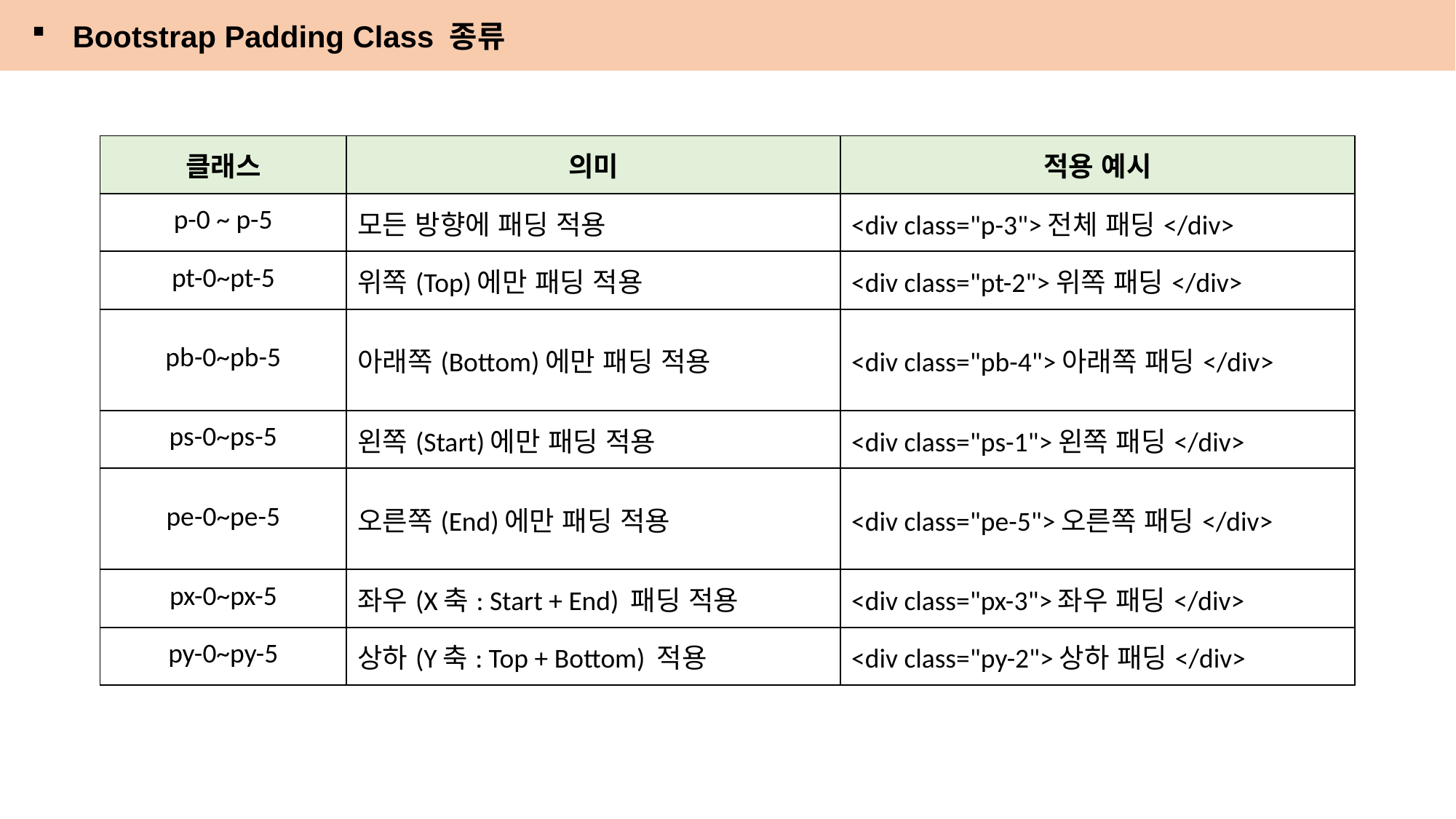

Bootstrap Padding Class 종류

| 클래스 | 의미 | 적용 예시 |
| --- | --- | --- |
| p-0 ~ p-5 | 모든 방향에 패딩 적용 | <div class="p-3">전체 패딩</div> |
| pt-0~pt-5 | 위쪽(Top)에만 패딩 적용 | <div class="pt-2">위쪽 패딩</div> |
| pb-0~pb-5 | 아래쪽(Bottom)에만 패딩 적용 | <div class="pb-4">아래쪽 패딩</div> |
| ps-0~ps-5 | 왼쪽(Start)에만 패딩 적용 | <div class="ps-1">왼쪽 패딩</div> |
| pe-0~pe-5 | 오른쪽(End)에만 패딩 적용 | <div class="pe-5">오른쪽 패딩</div> |
| px-0~px-5 | 좌우(X축: Start + End) 패딩 적용 | <div class="px-3">좌우 패딩</div> |
| py-0~py-5 | 상하(Y축: Top + Bottom) 적용 | <div class="py-2">상하 패딩</div> |